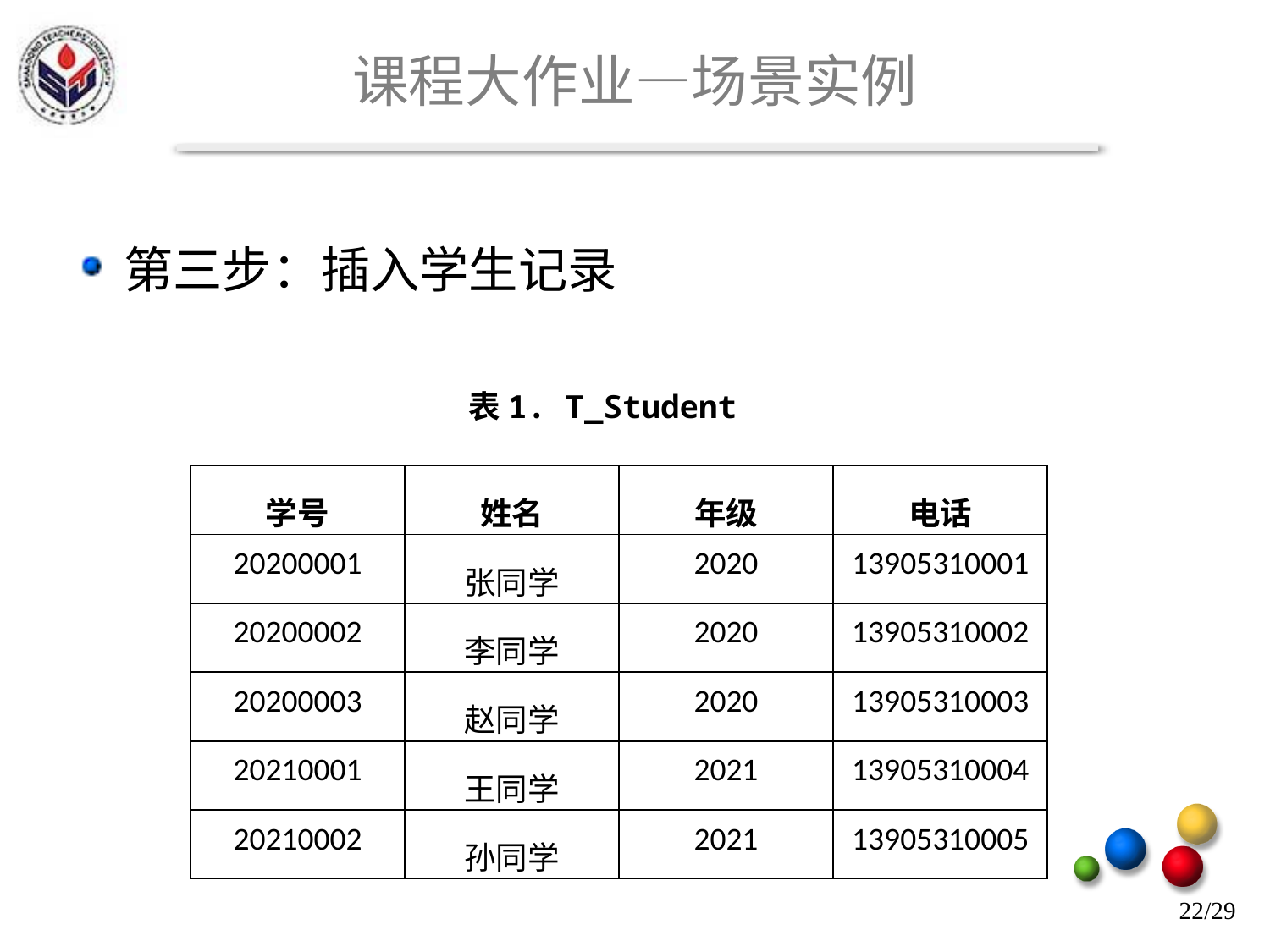

# 课程大作业—场景实例
第三步：插入学生记录
表1. T_Student
| 学号 | 姓名 | 年级 | 电话 |
| --- | --- | --- | --- |
| 20200001 | 张同学 | 2020 | 13905310001 |
| 20200002 | 李同学 | 2020 | 13905310002 |
| 20200003 | 赵同学 | 2020 | 13905310003 |
| 20210001 | 王同学 | 2021 | 13905310004 |
| 20210002 | 孙同学 | 2021 | 13905310005 |
22/29